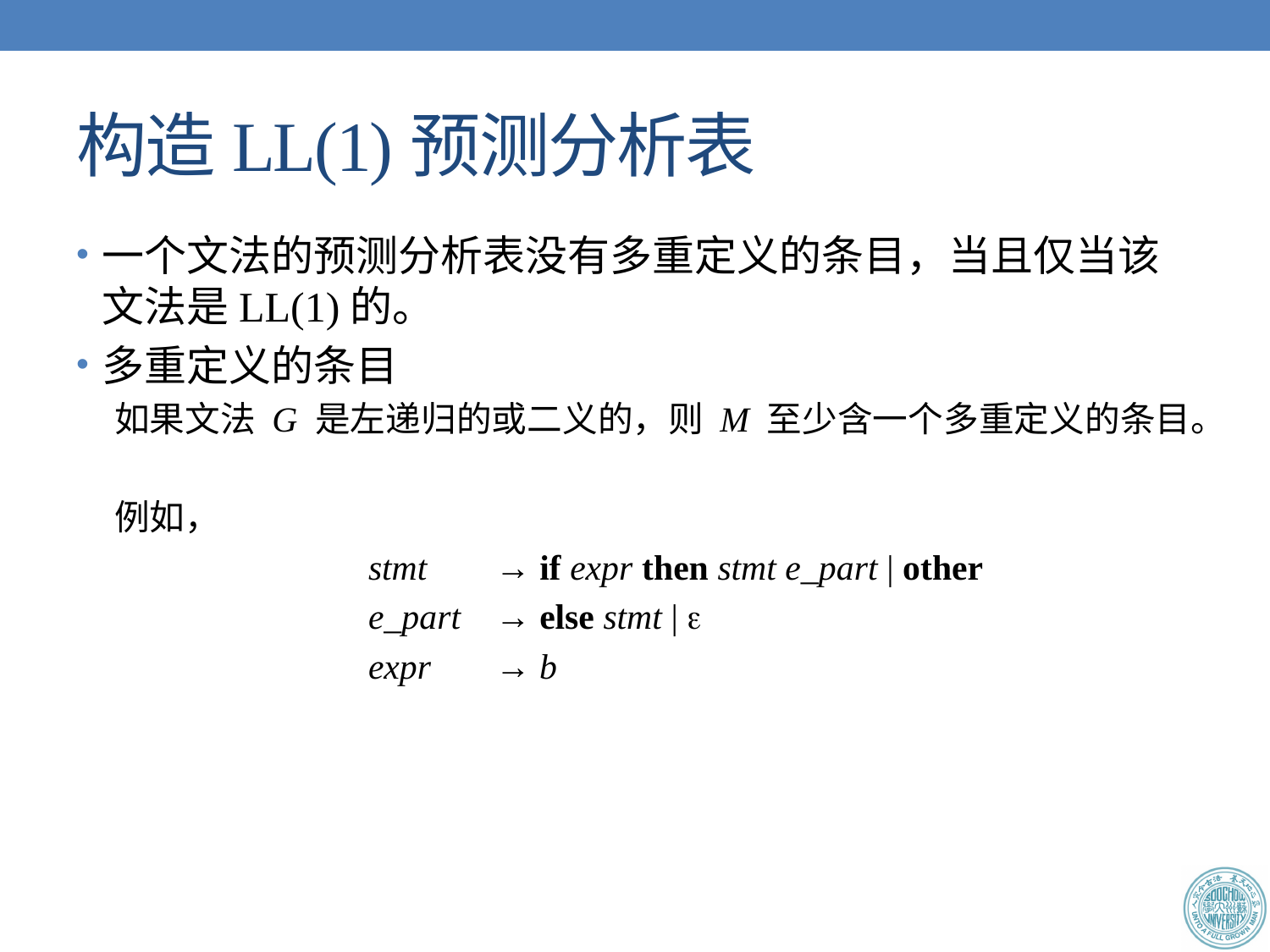

# 构造LL(1)预测分析表
一个文法的预测分析表没有多重定义的条目，当且仅当该文法是LL(1)的。
多重定义的条目
如果文法 G 是左递归的或二义的，则 M 至少含一个多重定义的条目。

例如，
		stmt	→ if expr then stmt e_part | other
		e_part	→ else stmt | ε
		expr 	→ b